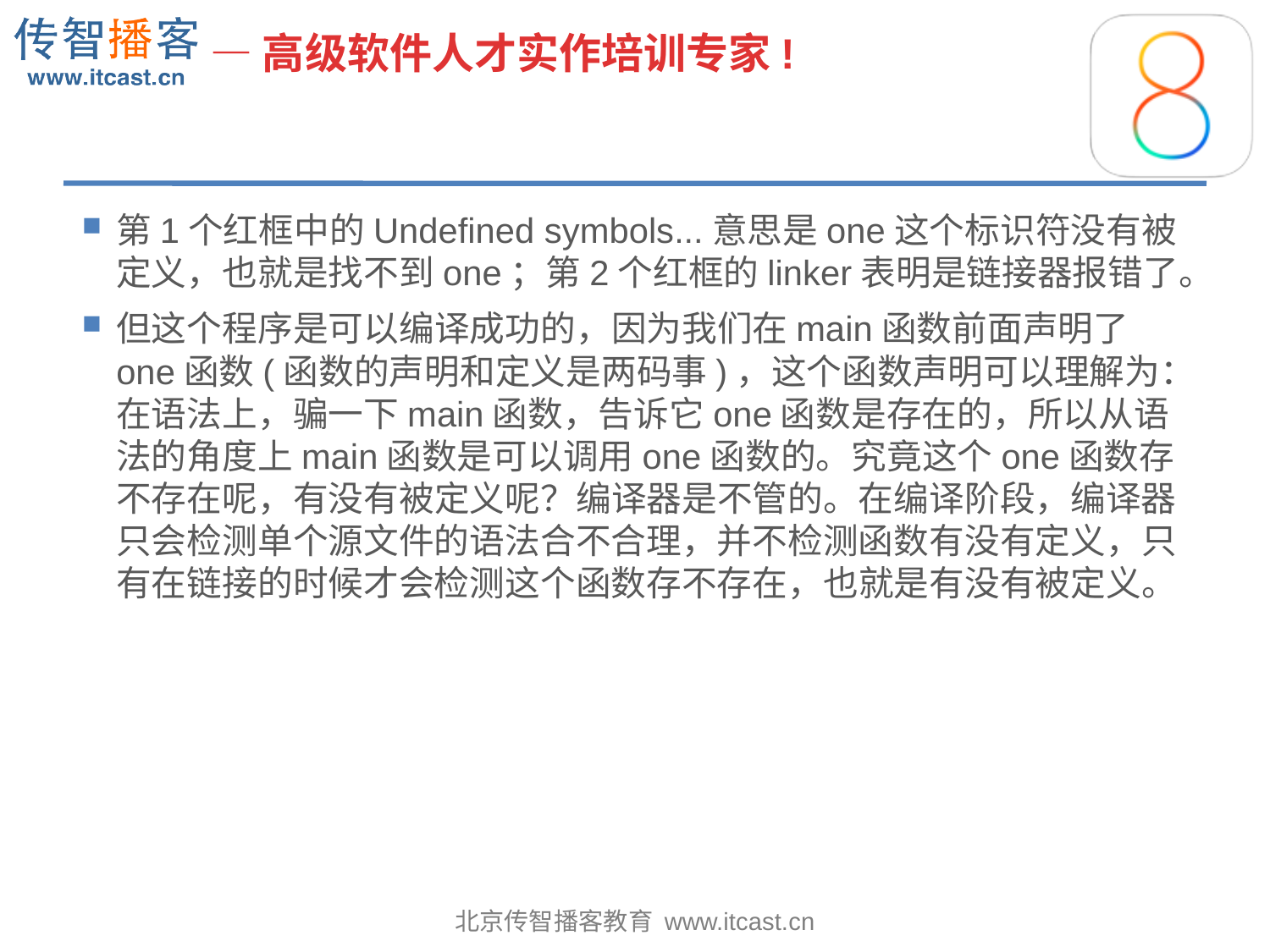

#
第1个红框中的Undefined symbols...意思是one这个标识符没有被定义，也就是找不到one；第2个红框的linker表明是链接器报错了。
但这个程序是可以编译成功的，因为我们在main函数前面声明了one函数(函数的声明和定义是两码事)，这个函数声明可以理解为：在语法上，骗一下main函数，告诉它one函数是存在的，所以从语法的角度上main函数是可以调用one函数的。究竟这个one函数存不存在呢，有没有被定义呢？编译器是不管的。在编译阶段，编译器只会检测单个源文件的语法合不合理，并不检测函数有没有定义，只有在链接的时候才会检测这个函数存不存在，也就是有没有被定义。